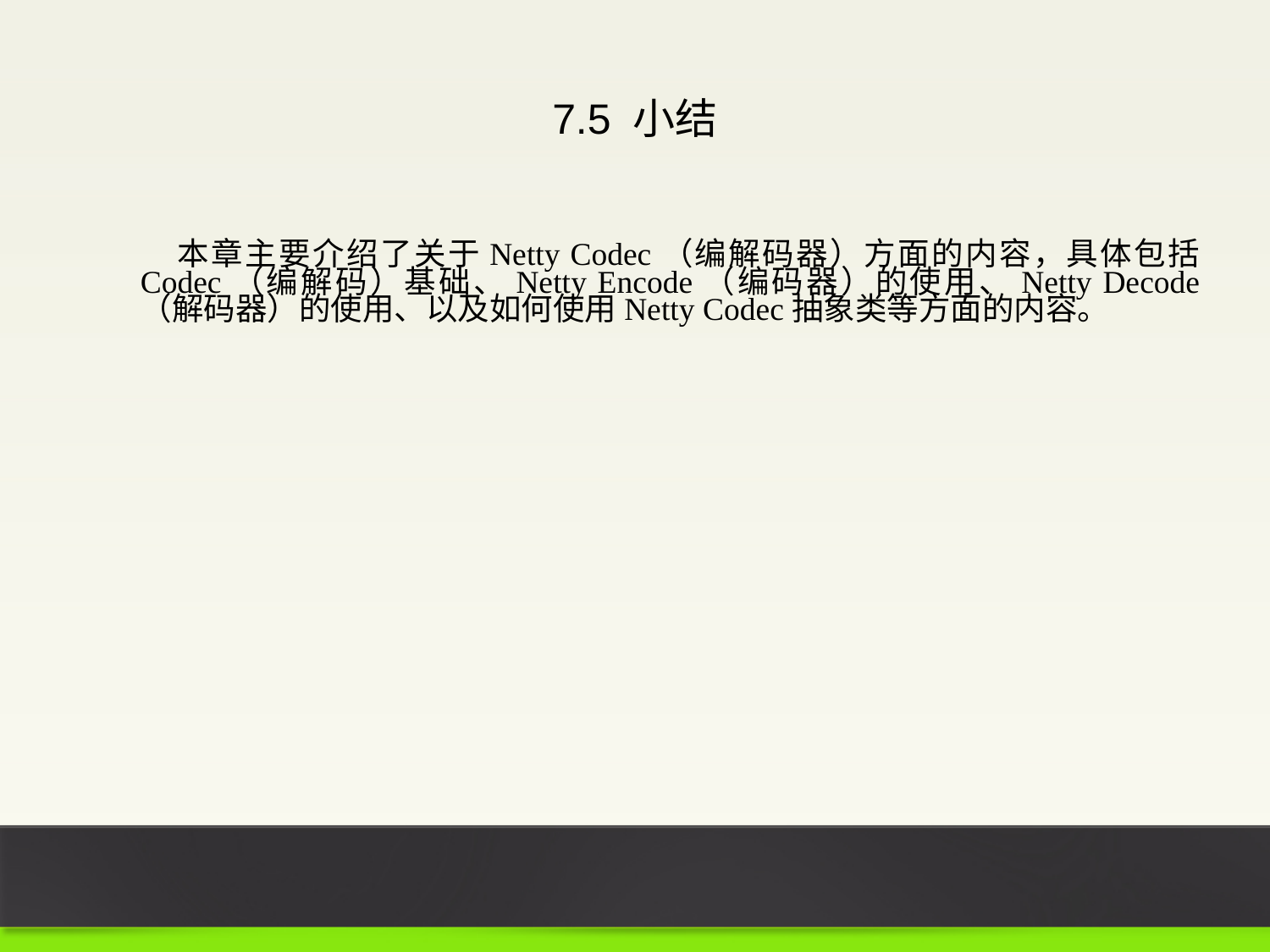

7.5 小结
本章主要介绍了关于Netty Codec（编解码器）方面的内容，具体包括Codec（编解码）基础、Netty Encode（编码器）的使用、Netty Decode（解码器）的使用、以及如何使用Netty Codec抽象类等方面的内容。